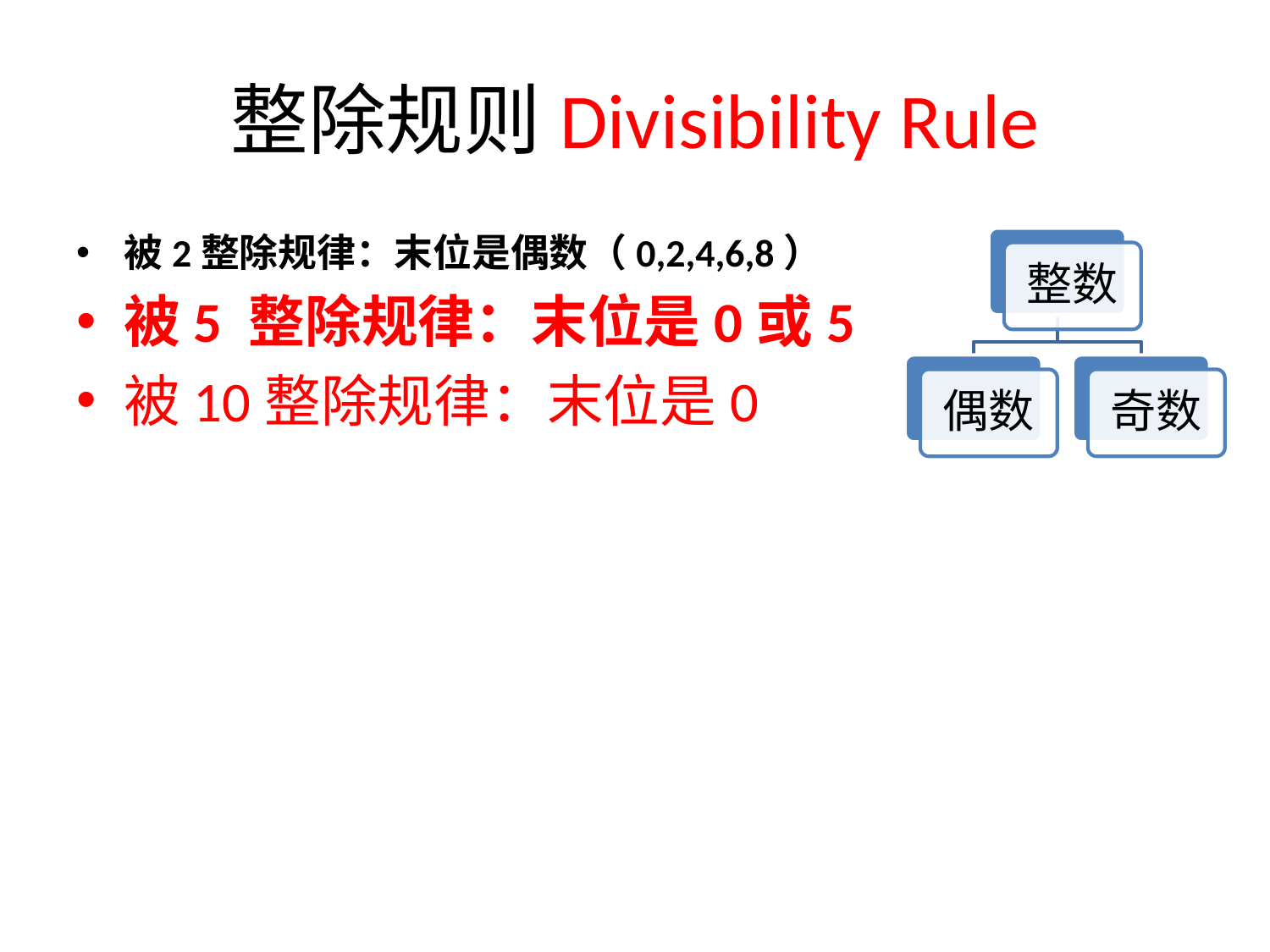

# 整除规则Divisibility Rule
被2整除规律：末位是偶数（0,2,4,6,8）
被5 整除规律：末位是0或5
被10整除规律：末位是0

整数
偶数
奇数